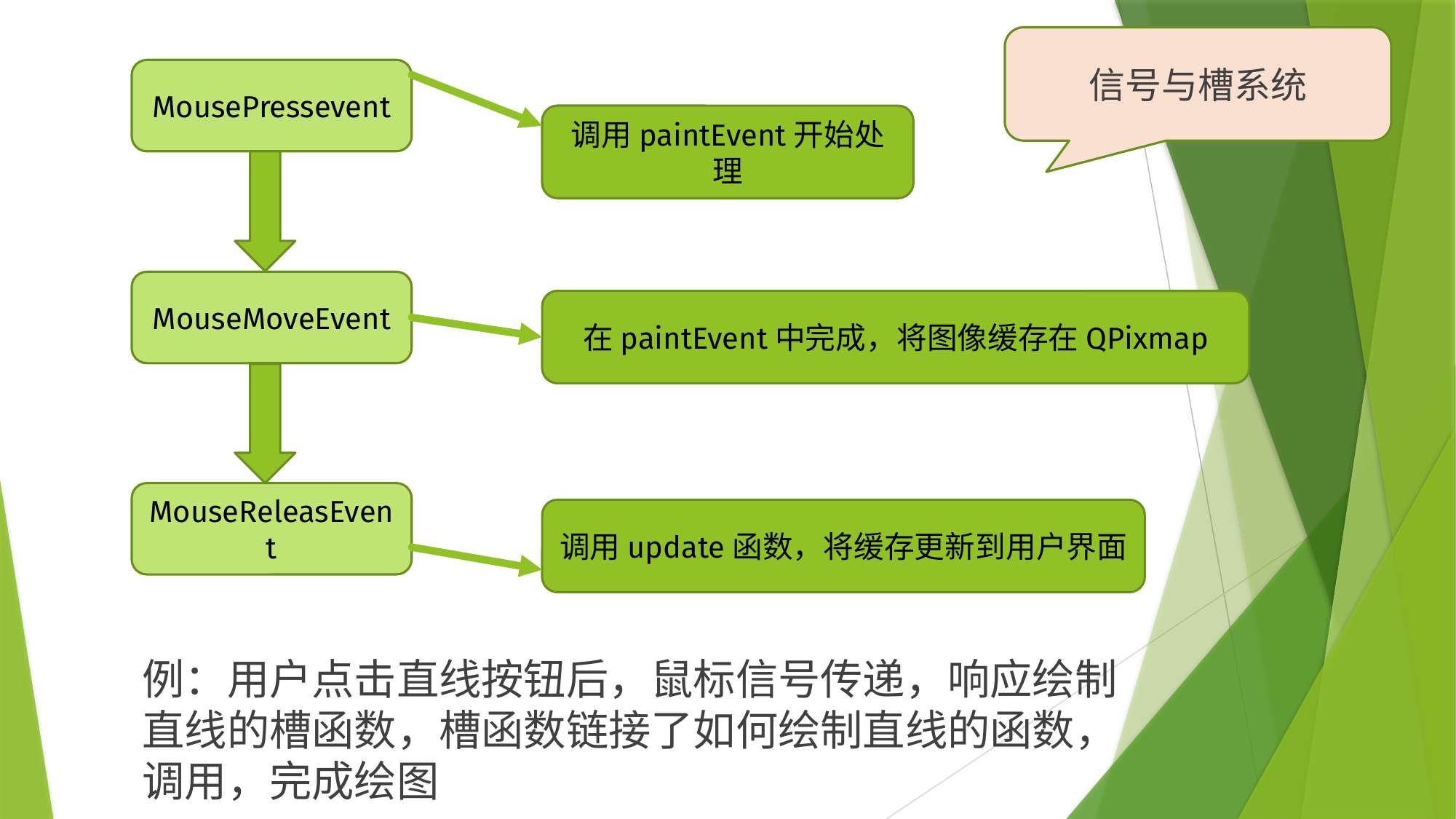

信号与槽系统
MousePressevent
调用paintEvent开始处理

MouseMoveEvent
在paintEvent中完成，将图像缓存在QPixmap

MouseReleasEvent
调用update函数，将缓存更新到用户界面
例：用户点击直线按钮后，鼠标信号传递，响应绘制直线的槽函数，槽函数链接了如何绘制直线的函数，调用，完成绘图